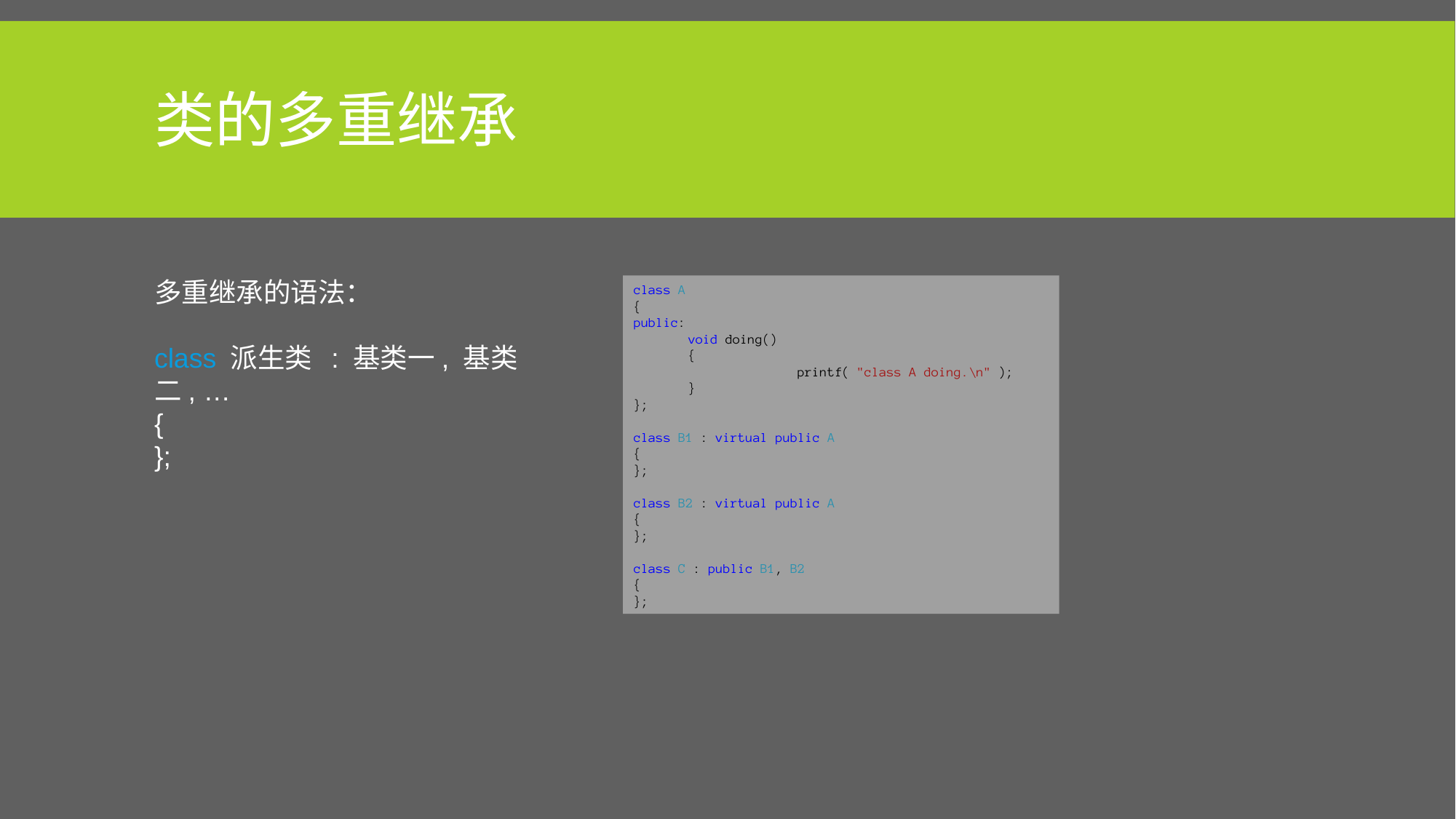

# 类的多重继承
多重继承的语法：

class 派生类  : 基类一, 基类二, …
{
};
class A
{
public:
void doing()
{
	printf( "class A doing.\n" );
}
};

class B1 : virtual public A
{
};

class B2 : virtual public A
{
};

class C : public B1, B2
{
};